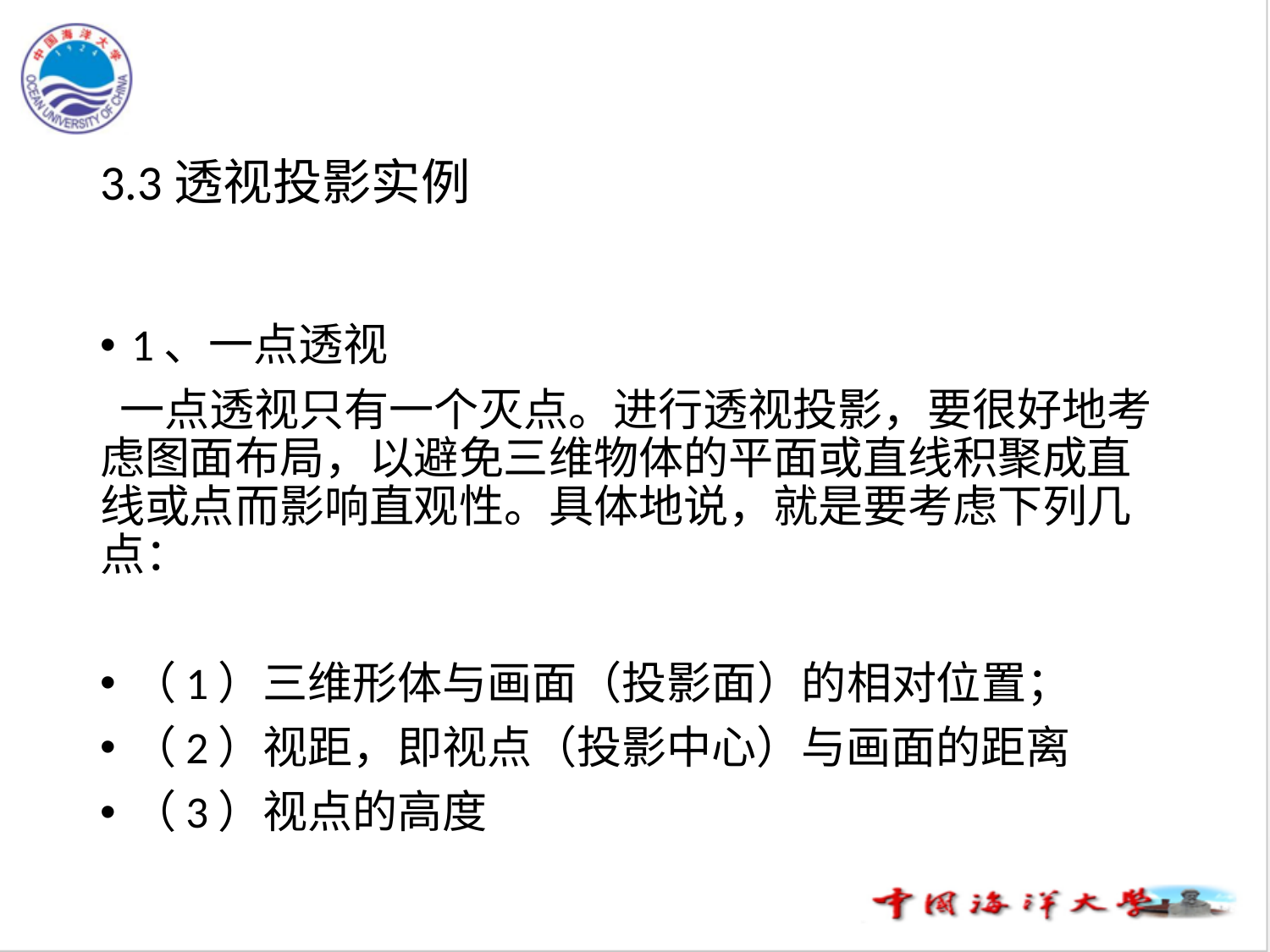

3.3透视投影实例

1、一点透视
 一点透视只有一个灭点。进行透视投影，要很好地考虑图面布局，以避免三维物体的平面或直线积聚成直线或点而影响直观性。具体地说，就是要考虑下列几点：

（1）三维形体与画面（投影面）的相对位置；
（2）视距，即视点（投影中心）与画面的距离
（3）视点的高度